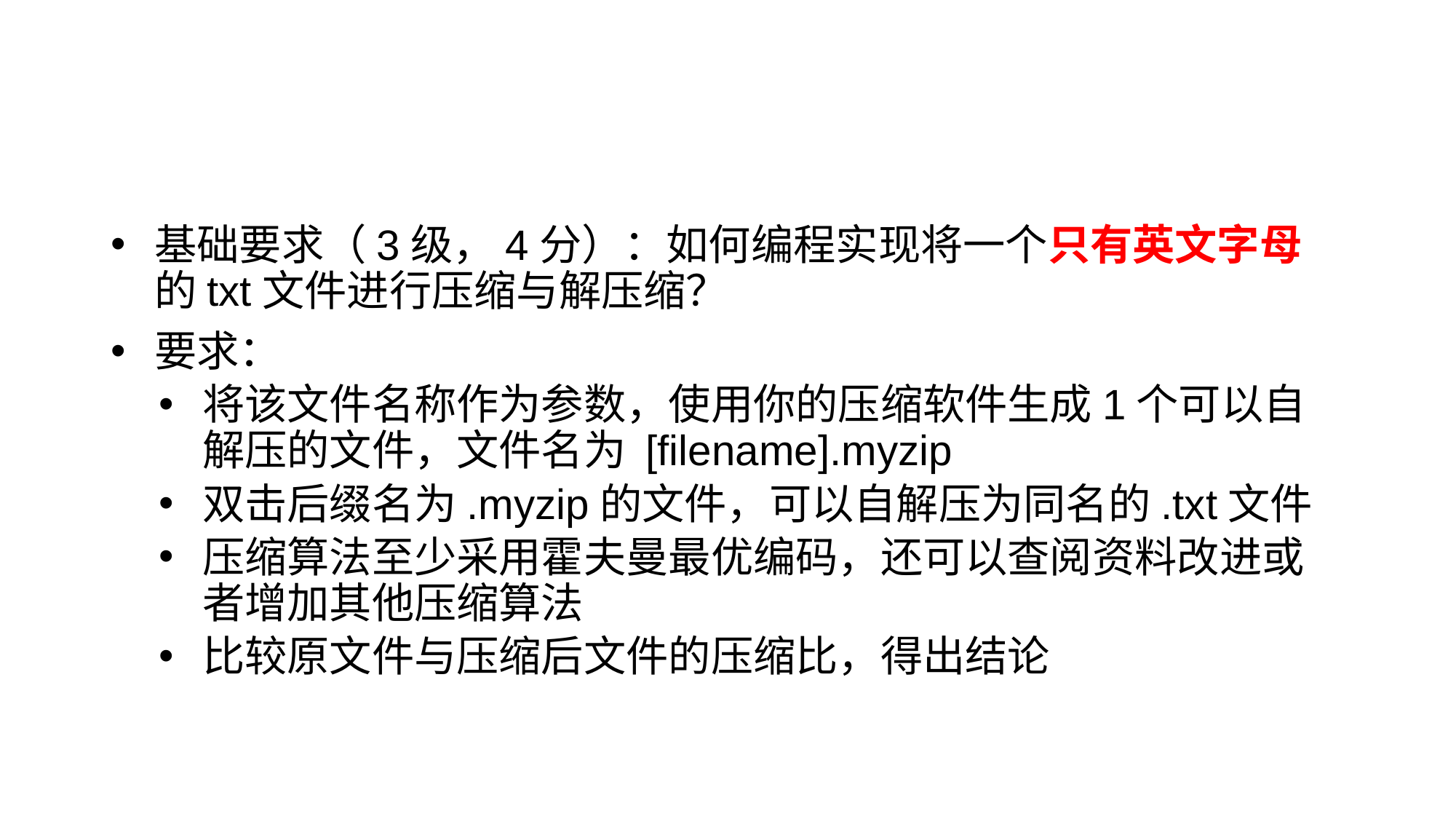

#
基础要求（3级，4分）：如何编程实现将一个只有英文字母的txt文件进行压缩与解压缩？
要求：
将该文件名称作为参数，使用你的压缩软件生成1个可以自解压的文件，文件名为 [filename].myzip
双击后缀名为.myzip的文件，可以自解压为同名的.txt文件
压缩算法至少采用霍夫曼最优编码，还可以查阅资料改进或者增加其他压缩算法
比较原文件与压缩后文件的压缩比，得出结论